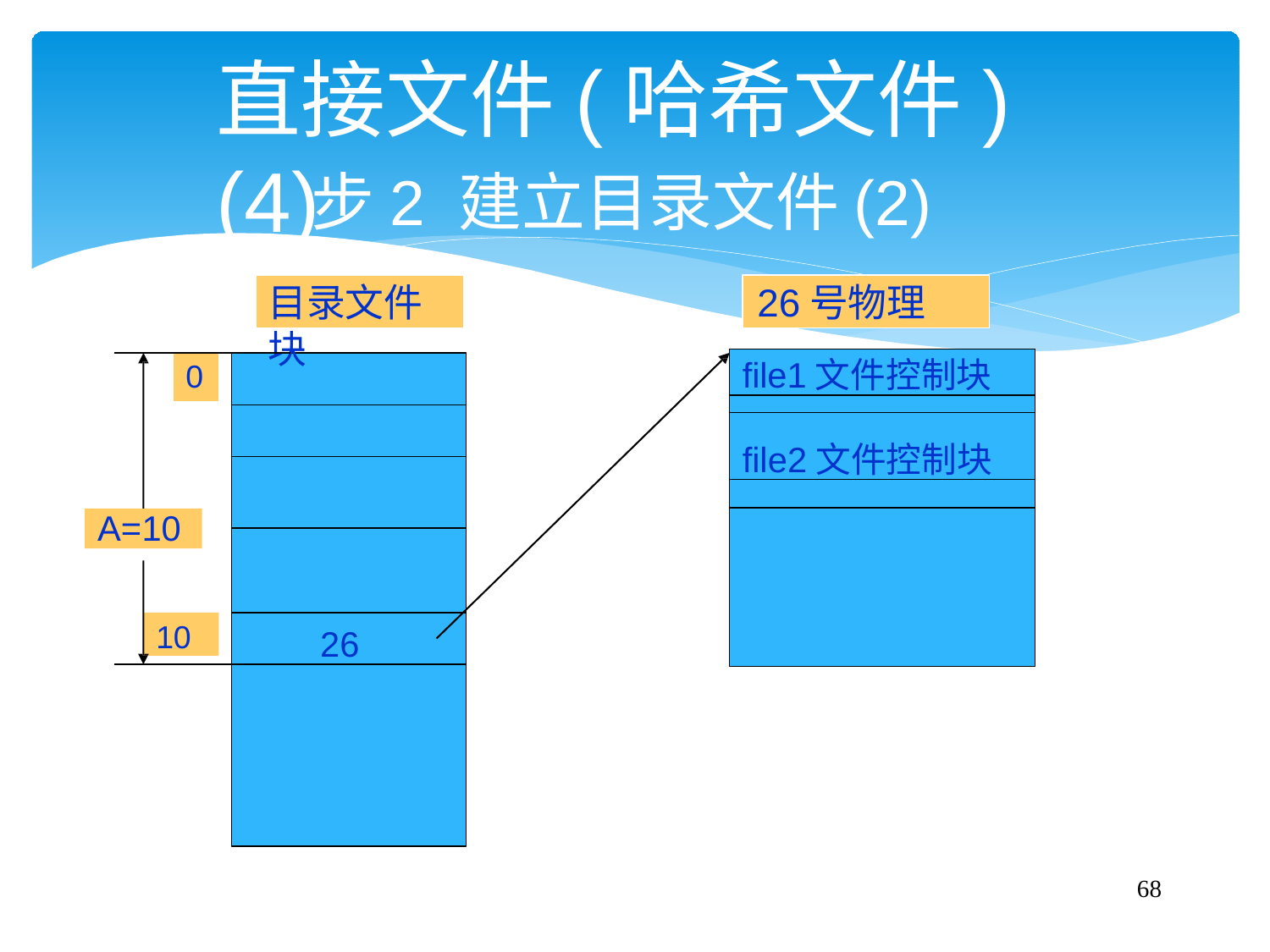

# 直接文件(哈希文件)(4)
步2 建立目录文件(2)
目录文件	26号物理块

file1文件控制块

0

file2文件控制块

A=10

26
10

68